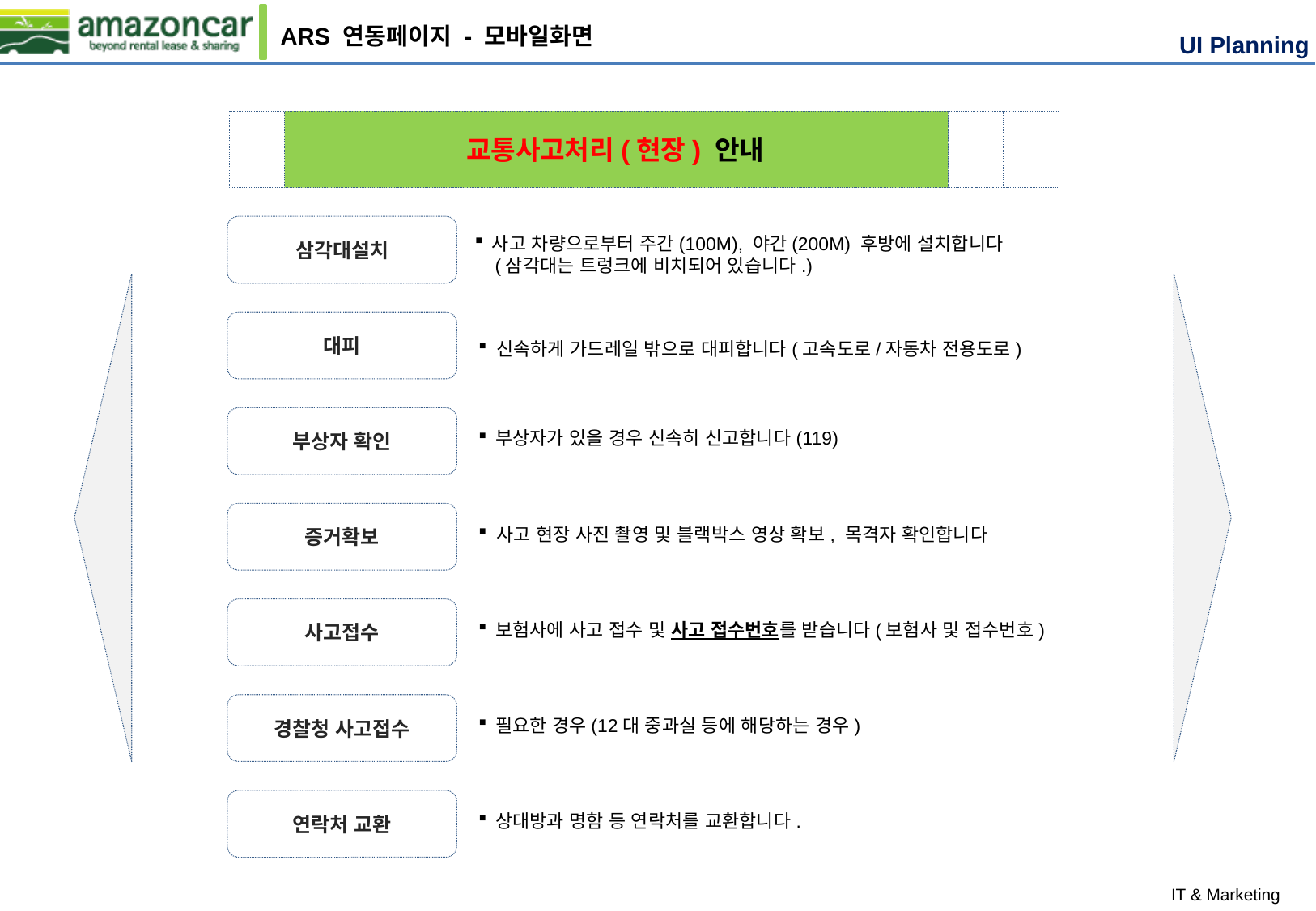

ARS 연동페이지 - 모바일화면

교통사고처리(현장) 안내

삼각대설치
 사고 차량으로부터 주간(100M), 야간(200M) 후방에 설치합니다
   (삼각대는 트렁크에 비치되어 있습니다.)
대피
 신속하게 가드레일 밖으로 대피합니다(고속도로/자동차 전용도로)

부상자 확인
 부상자가 있을 경우 신속히 신고합니다(119)

증거확보
 사고 현장 사진 촬영 및 블랙박스 영상 확보, 목격자 확인합니다
사고접수
 보험사에 사고 접수 및 사고 접수번호를 받습니다(보험사 및 접수번호)
경찰청 사고접수
 필요한 경우(12대 중과실 등에 해당하는 경우)
연락처 교환
 상대방과 명함 등 연락처를 교환합니다.